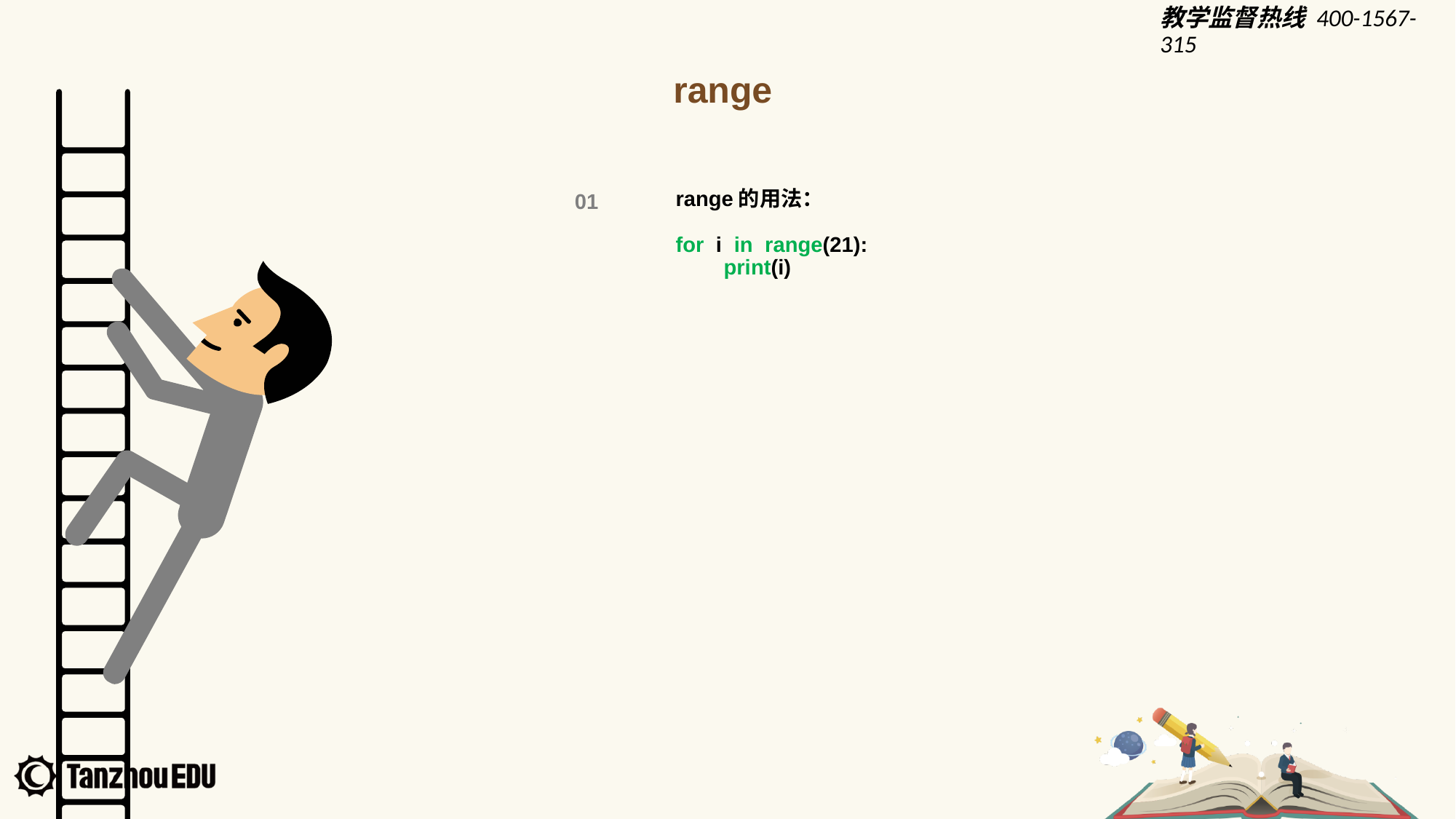

range

range的用法：

for  i  in  range(21):
        print(i)
01